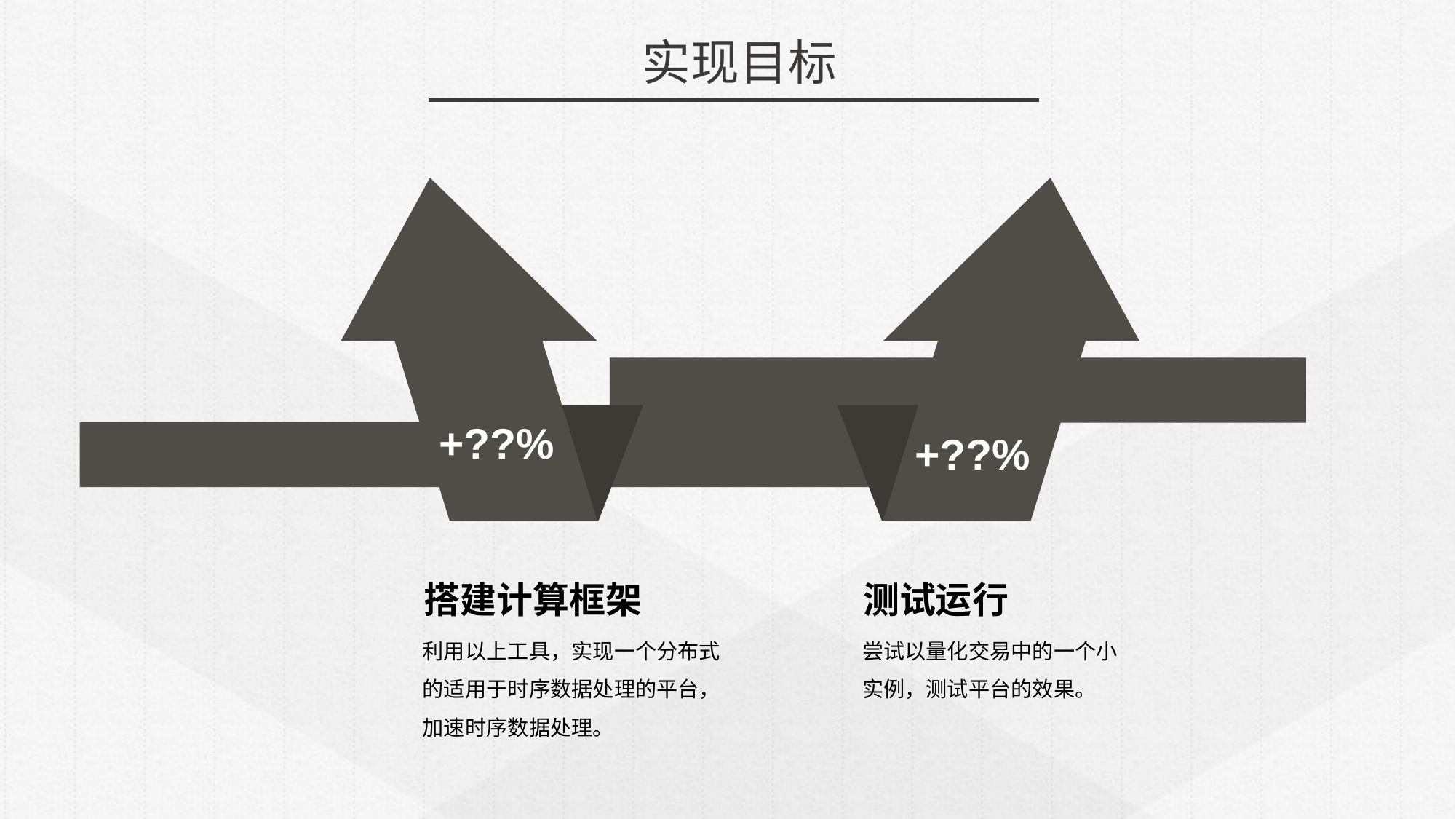

实现目标

+??%
+??%

搭建计算框架
利用以上工具，实现一个分布式的适用于时序数据处理的平台，加速时序数据处理。
测试运行
尝试以量化交易中的一个小实例，测试平台的效果。